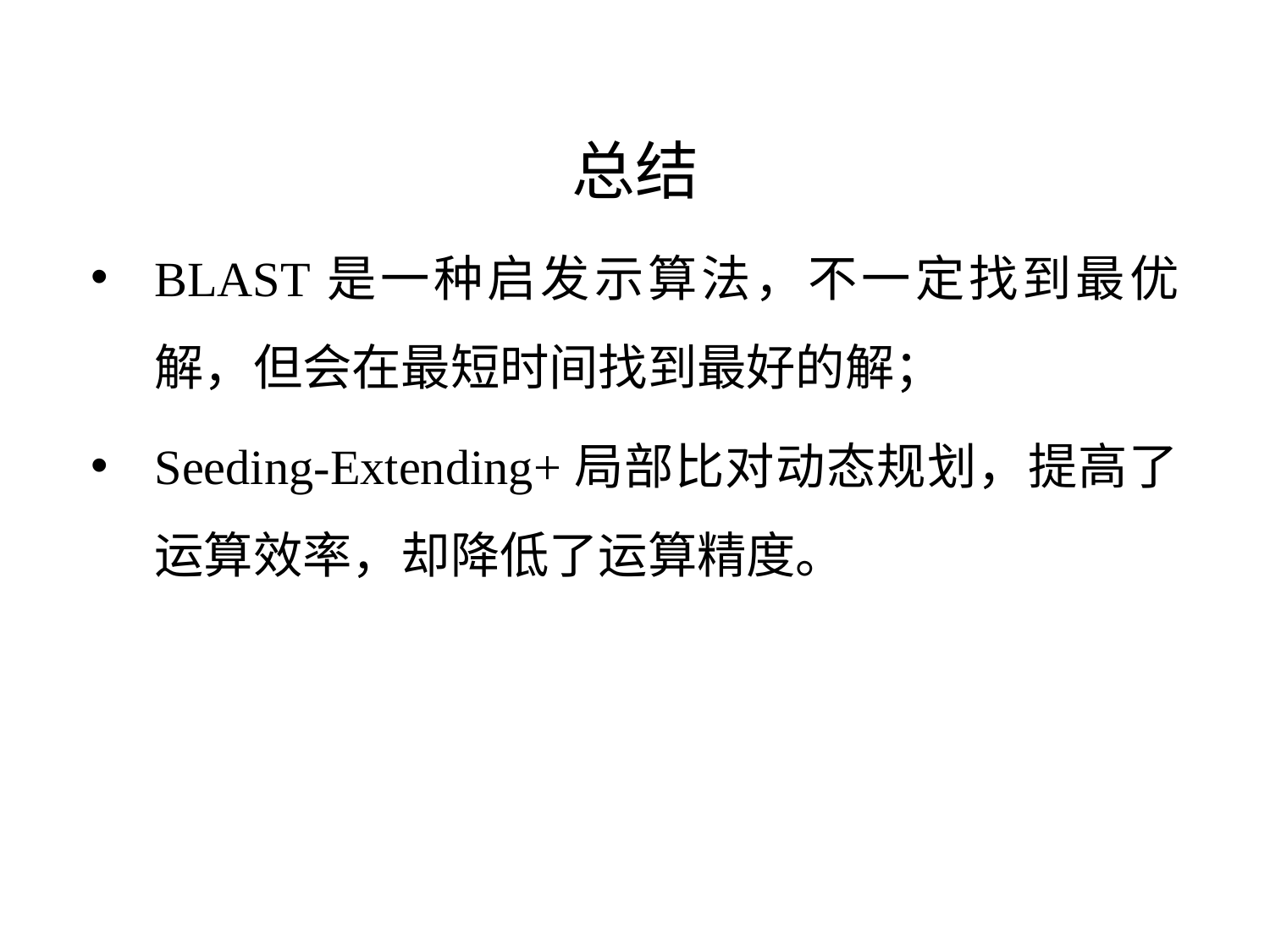

总结
BLAST是一种启发示算法，不一定找到最优解，但会在最短时间找到最好的解；
Seeding-Extending+局部比对动态规划，提高了运算效率，却降低了运算精度。
67